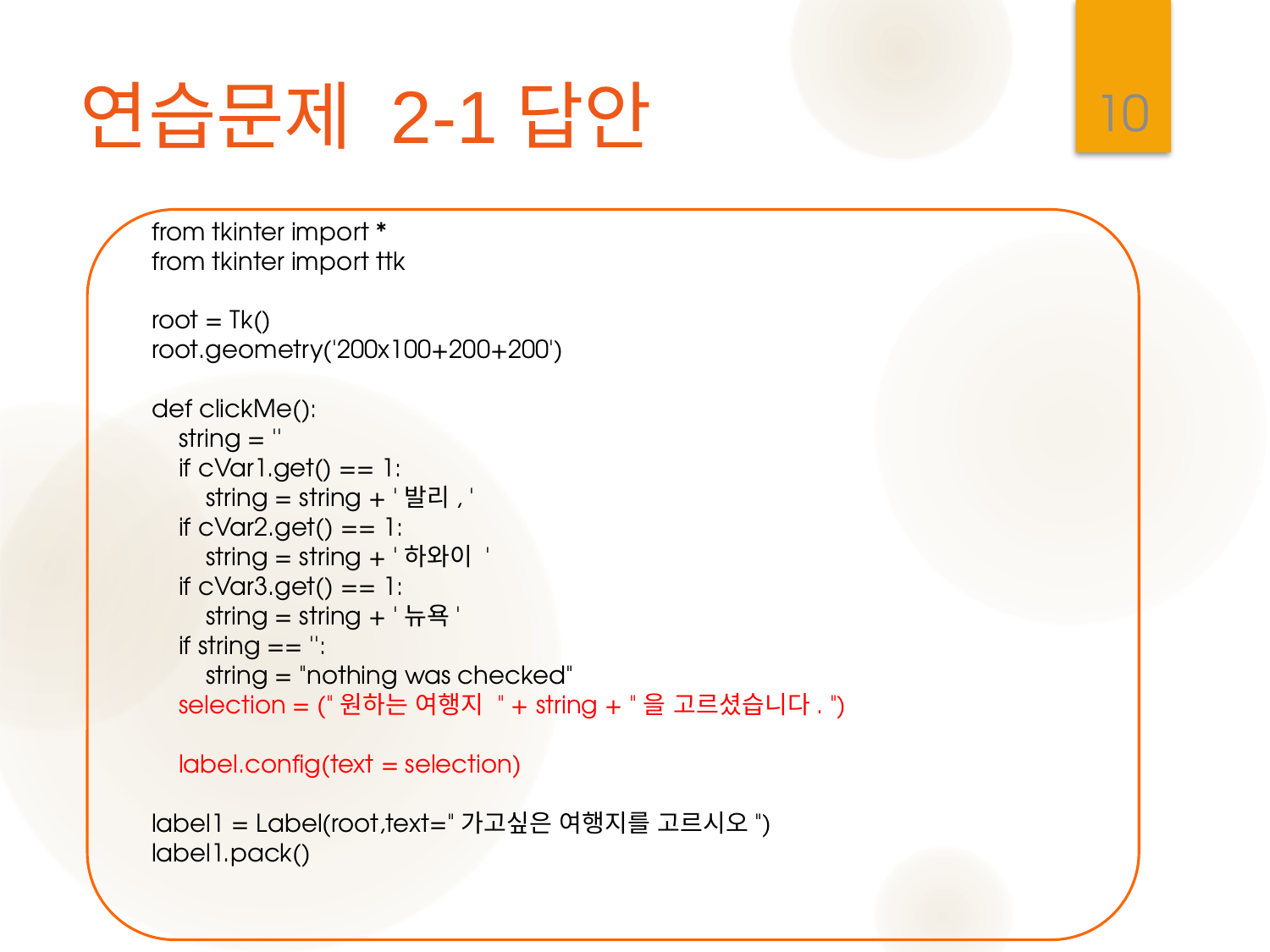

10
# 연습문제 2-1답안

from tkinter import *
from tkinter import ttk

root = Tk()
root.geometry('200x100+200+200')

def clickMe():
    string = ''
    if cVar1.get() == 1:
        string = string + '발리, '
    if cVar2.get() == 1:
        string = string + '하와이 '
    if cVar3.get() == 1:
        string = string + '뉴욕'
    if string == '':
        string = "nothing was checked"
    selection = ("원하는 여행지 " + string + "을 고르셨습니다. ")

    label.config(text = selection)

label1 = Label(root,text="가고싶은 여행지를 고르시오")
label1.pack()